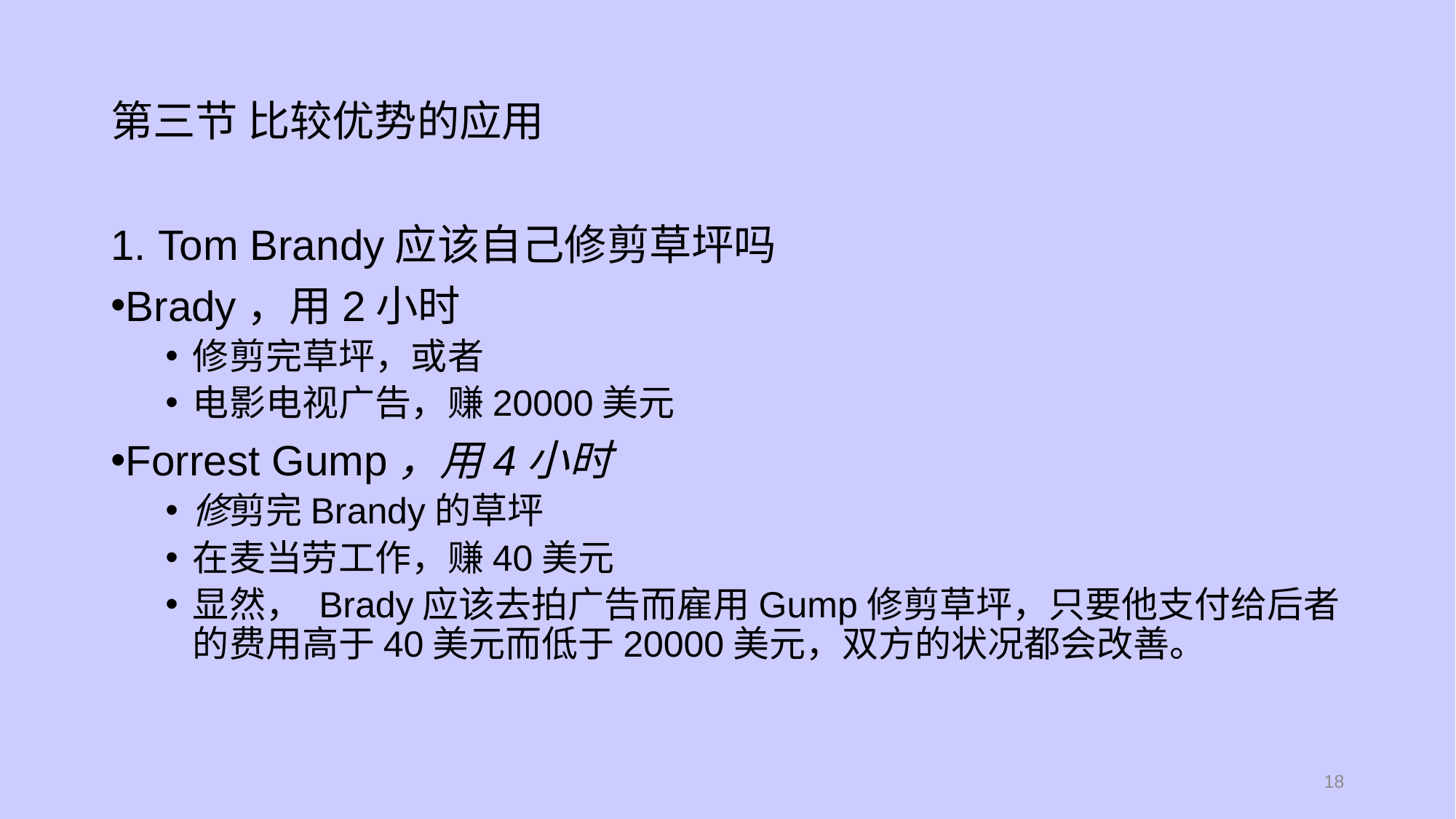

# 第三节 比较优势的应用
1. Tom Brandy应该自己修剪草坪吗
Brady，用2小时
修剪完草坪，或者
电影电视广告，赚20000美元
Forrest Gump，用4小时
修剪完Brandy的草坪
在麦当劳工作，赚40美元
显然， Brady应该去拍广告而雇用Gump修剪草坪，只要他支付给后者的费用高于40美元而低于20000美元，双方的状况都会改善。

18